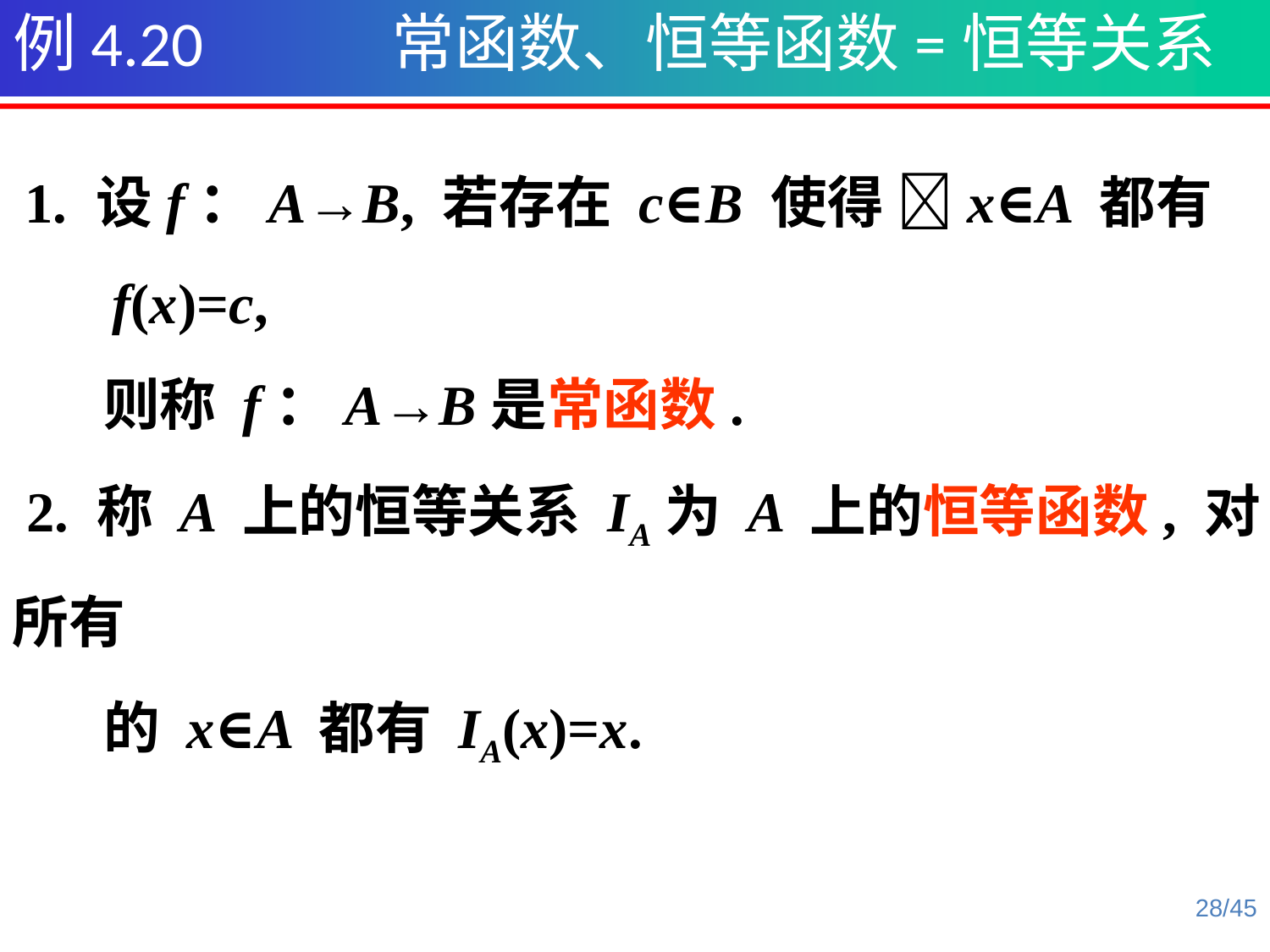

例4.20            常函数、恒等函数=恒等关系
 1. 设f：A→B, 若存在 c∈B 使得 ∀x∈A 都有
       f(x)=c,
      则称 f：A→B是常函数.
 2. 称 A 上的恒等关系 IA为 A 上的恒等函数, 对所有
      的 x∈A 都有 IA(x)=x.
28/45